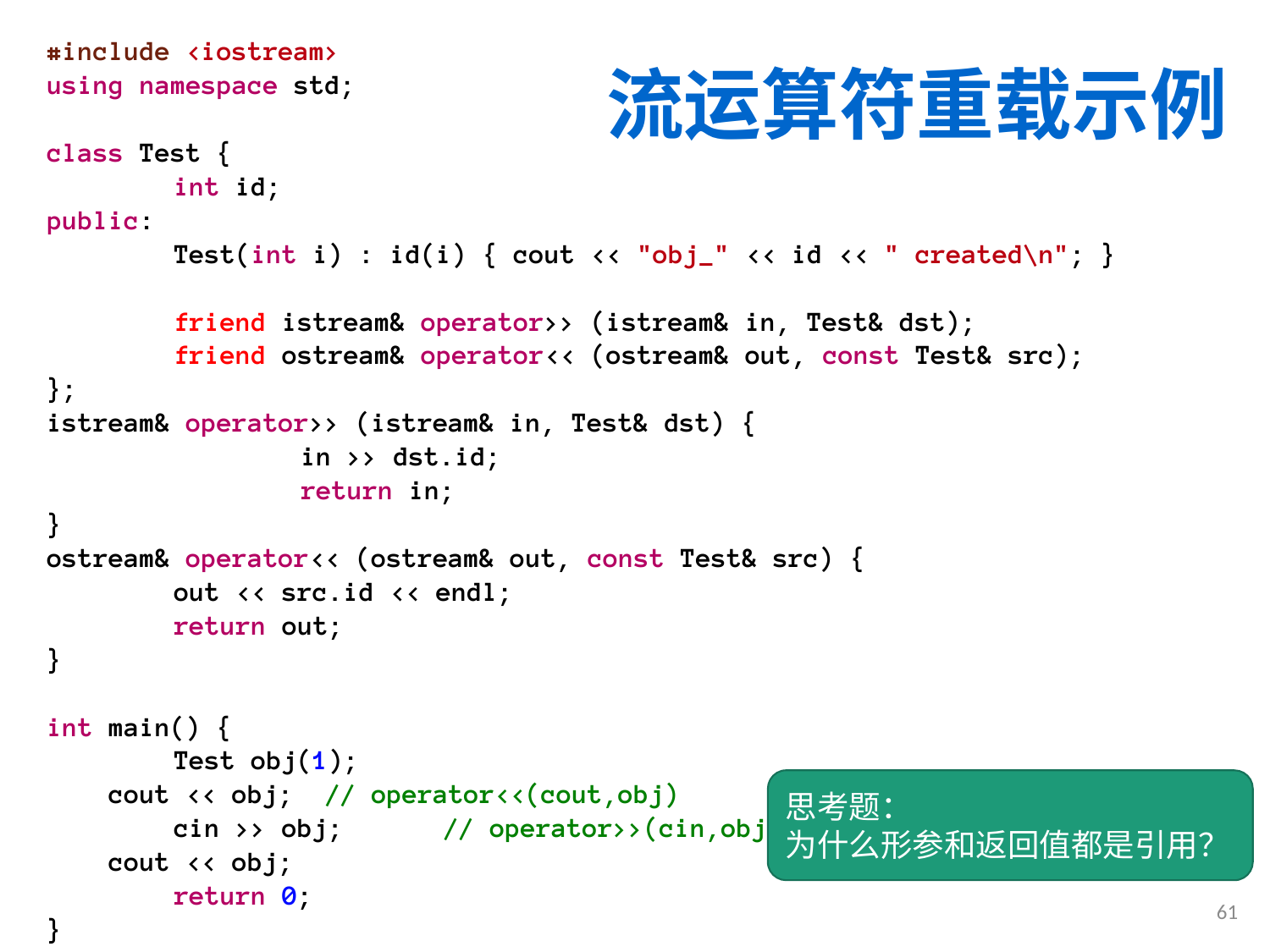

# 流运算符重载示例
#include <iostream>
using namespace std;

class Test {
	int id;
public:
	Test(int i) : id(i) { cout << "obj_" << id << " created\n"; }

	friend istream& operator>> (istream& in, Test& dst);
	friend ostream& operator<< (ostream& out, const Test& src);
};
istream& operator>> (istream& in, Test& dst) {
		in >> dst.id;
		return in;
}
ostream& operator<< (ostream& out, const Test& src) {
	out << src.id << endl;
	return out;
}

int main() {
	Test obj(1);
    cout << obj;  // operator<<(cout,obj)
	cin >> obj;	 // operator>>(cin,obj)
    cout << obj;
	return 0;
}
思考题：
为什么形参和返回值都是引用？
61